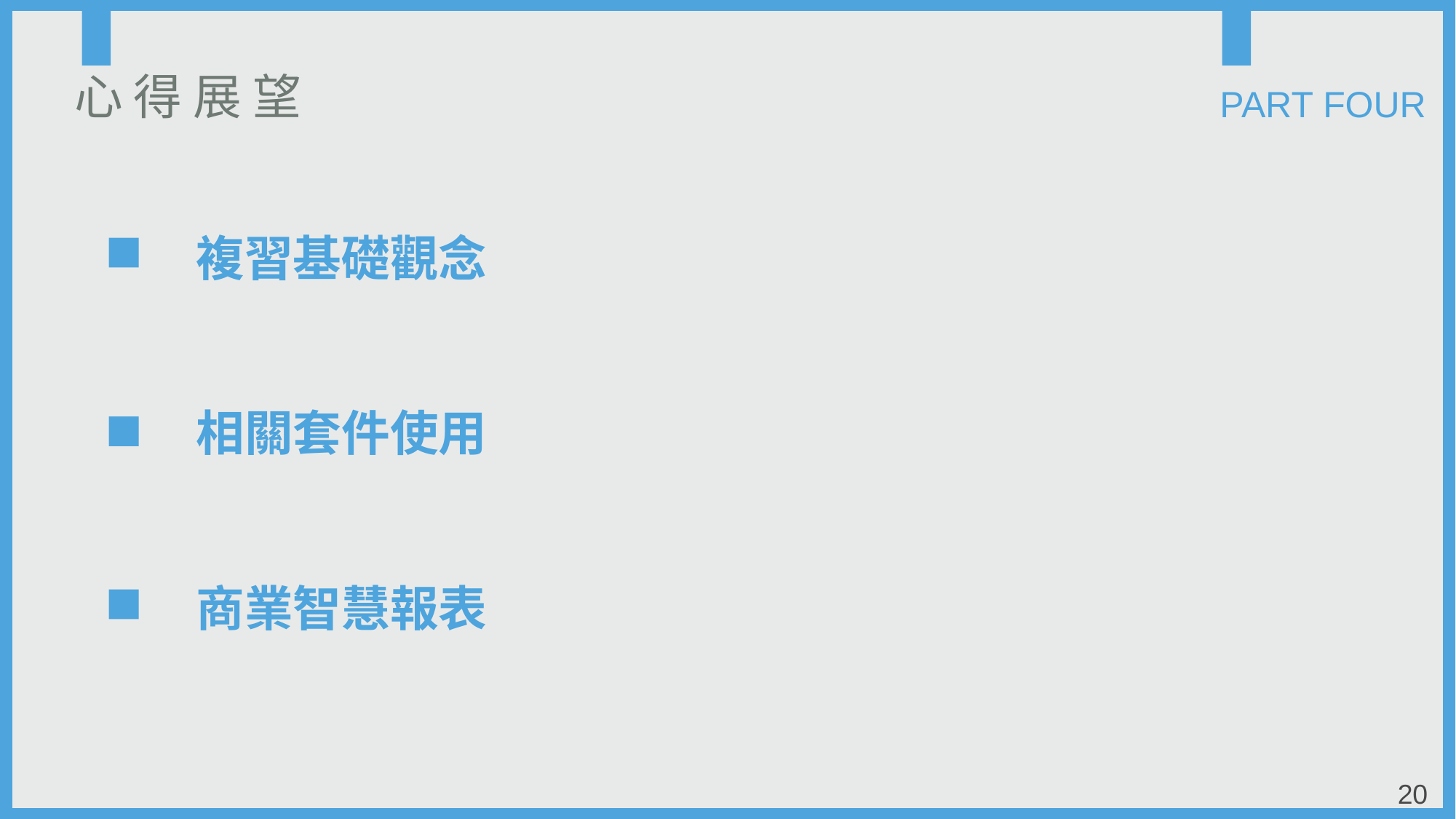

心 得 展 望
PART FOUR
複習基礎觀念

相關套件使用

商業智慧報表